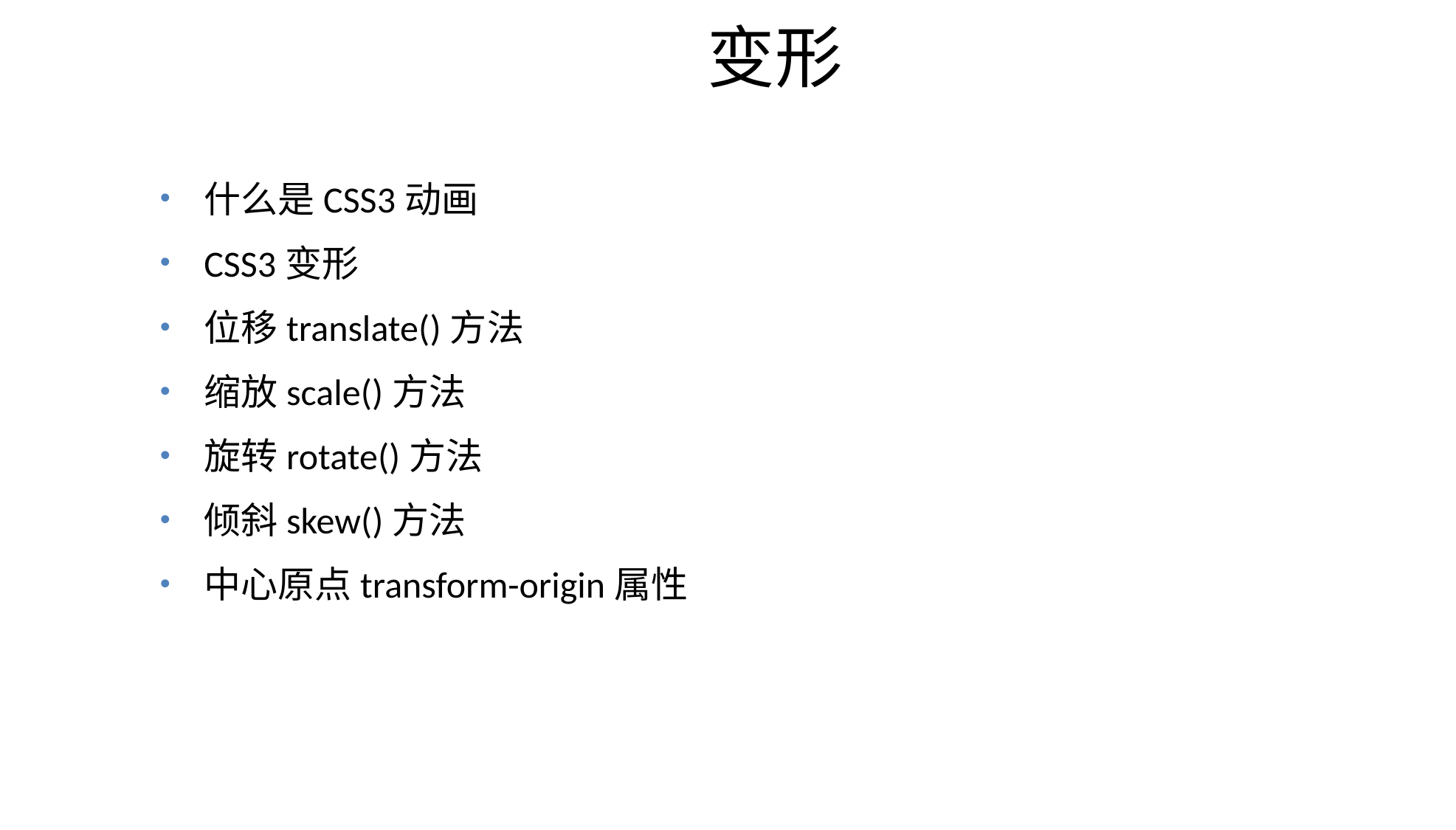

# 变形

什么是CSS3动画
CSS3变形
位移translate()方法
缩放scale()方法
旋转rotate()方法
倾斜skew()方法
中心原点transform-origin属性